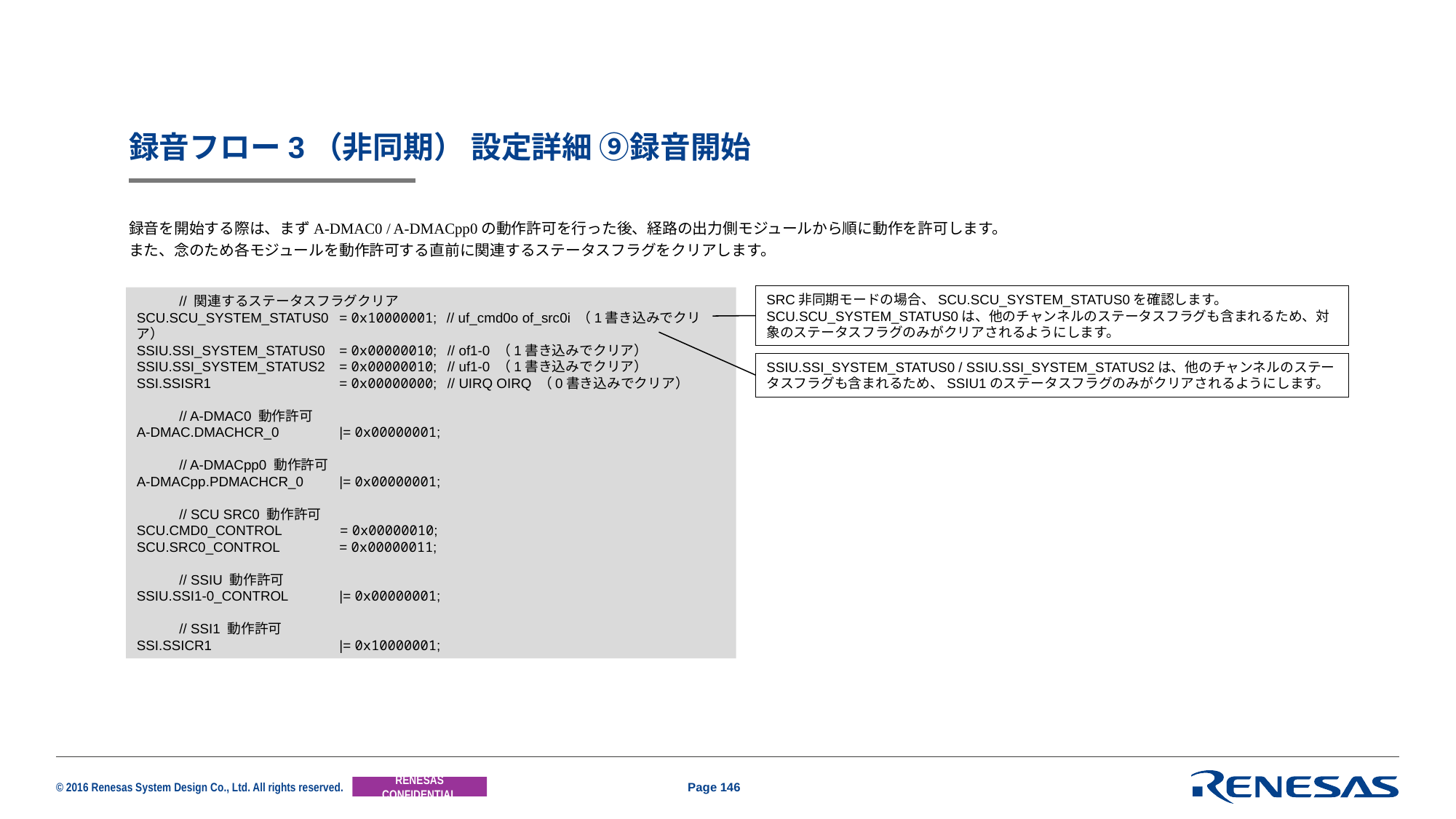

# 録音フロー3（非同期） 設定詳細 ⑨録音開始
録音を開始する際は、まずA-DMAC0 / A-DMACpp0の動作許可を行った後、経路の出力側モジュールから順に動作を許可します。
また、念のため各モジュールを動作許可する直前に関連するステータスフラグをクリアします。
SRC非同期モードの場合、SCU.SCU_SYSTEM_STATUS0を確認します。
SCU.SCU_SYSTEM_STATUS0は、他のチャンネルのステータスフラグも含まれるため、対象のステータスフラグのみがクリアされるようにします。
	// 関連するステータスフラグクリア
SCU.SCU_SYSTEM_STATUS0	= 0x10000001;	// uf_cmd0o of_src0i （1書き込みでクリア）
SSIU.SSI_SYSTEM_STATUS0	= 0x00000010;	// of1-0 （1書き込みでクリア）
SSIU.SSI_SYSTEM_STATUS2	= 0x00000010;	// uf1-0 （1書き込みでクリア）
SSI.SSISR1 	= 0x00000000;	// UIRQ OIRQ （0書き込みでクリア）

	// A-DMAC0 動作許可
A-DMAC.DMACHCR_0	|= 0x00000001;

	// A-DMACpp0 動作許可
A-DMACpp.PDMACHCR_0	|= 0x00000001;

	// SCU SRC0 動作許可
SCU.CMD0_CONTROL	= 0x00000010;
SCU.SRC0_CONTROL	= 0x00000011;

	// SSIU 動作許可
SSIU.SSI1-0_CONTROL	|= 0x00000001;

	// SSI1 動作許可
SSI.SSICR1 	|= 0x10000001;
SSIU.SSI_SYSTEM_STATUS0 / SSIU.SSI_SYSTEM_STATUS2は、他のチャンネルのステータスフラグも含まれるため、SSIU1のステータスフラグのみがクリアされるようにします。
Page 146